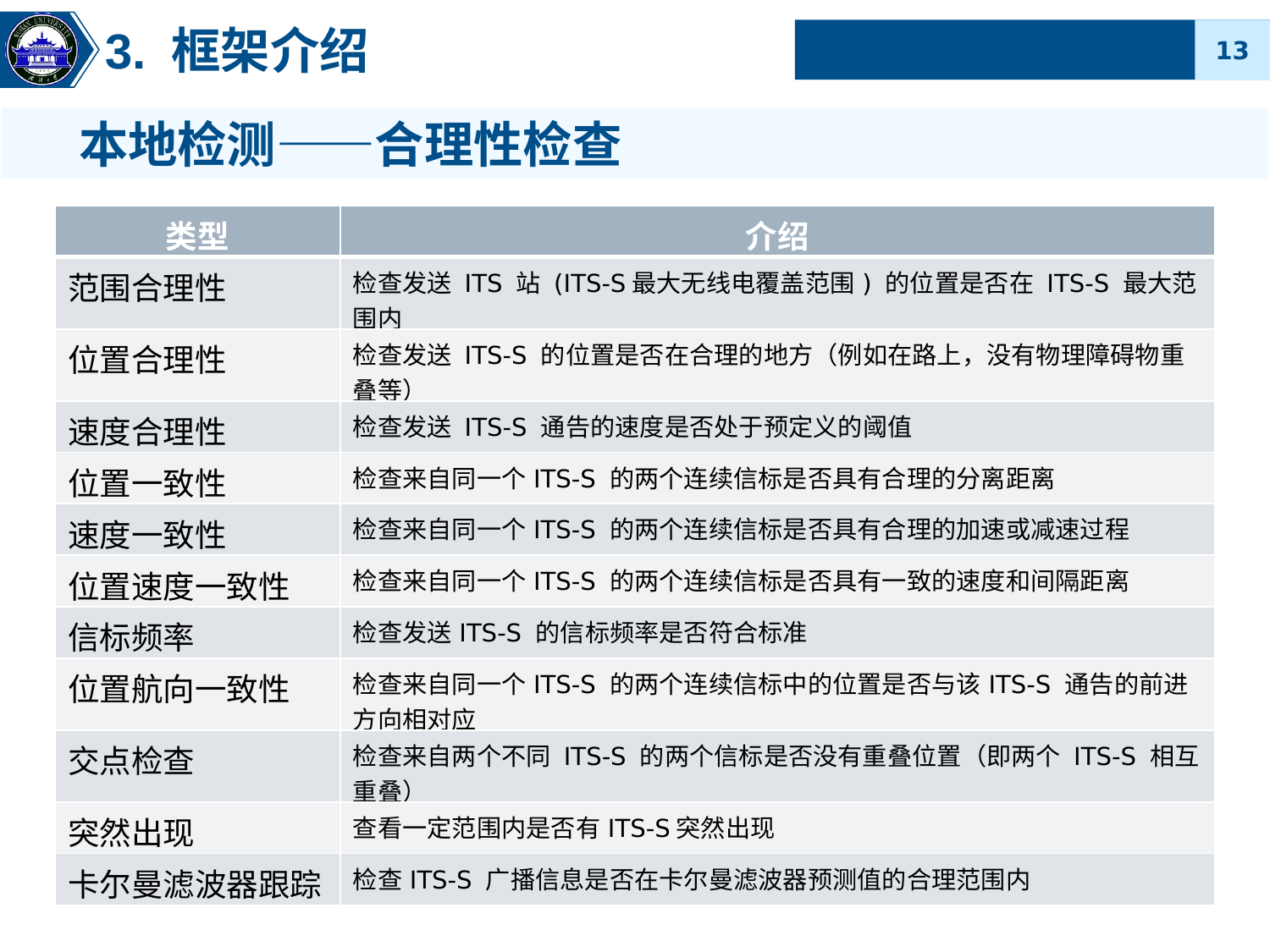

3. 框架介绍
      本地检测——合理性检查

| 类型 | 介绍 |
| --- | --- |
| 范围合理性 | 检查发送 ITS 站 (ITS-S最大无线电覆盖范围) 的位置是否在 ITS-S 最大范围内 |
| 位置合理性 | 检查发送 ITS-S 的位置是否在合理的地方（例如在路上，没有物理障碍物重叠等） |
| 速度合理性 | 检查发送 ITS-S 通告的速度是否处于预定义的阈值 |
| 位置一致性 | 检查来自同一个ITS-S 的两个连续信标是否具有合理的分离距离 |
| 速度一致性 | 检查来自同一个ITS-S 的两个连续信标是否具有合理的加速或减速过程 |
| 位置速度一致性 | 检查来自同一个ITS-S 的两个连续信标是否具有一致的速度和间隔距离 |
| 信标频率 | 检查发送ITS-S 的信标频率是否符合标准 |
| 位置航向一致性 | 检查来自同一个ITS-S 的两个连续信标中的位置是否与该ITS-S 通告的前进方向相对应 |
| 交点检查 | 检查来自两个不同 ITS-S 的两个信标是否没有重叠位置（即两个 ITS-S 相互重叠） |
| 突然出现 | 查看一定范围内是否有ITS-S突然出现 |
| 卡尔曼滤波器跟踪 | 检查ITS-S 广播信息是否在卡尔曼滤波器预测值的合理范围内 |